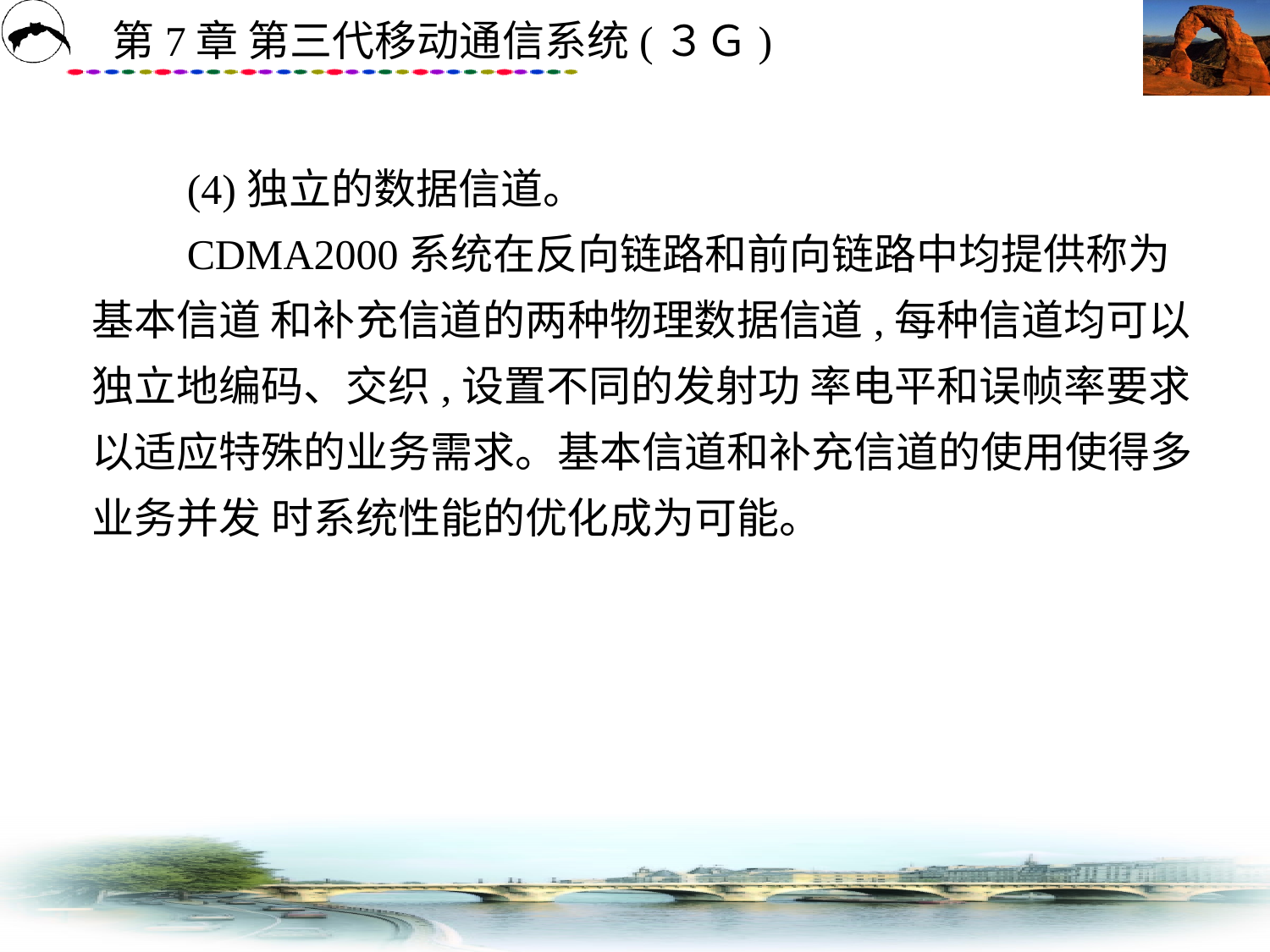

# (4)独立的数据信道。 　　CDMA2000系统在反向链路和前向链路中均提供称为基本信道 和补充信道的两种物理数据信道,每种信道均可以独立地编码、交织,设置不同的发射功 率电平和误帧率要求以适应特殊的业务需求。基本信道和补充信道的使用使得多业务并发 时系统性能的优化成为可能。